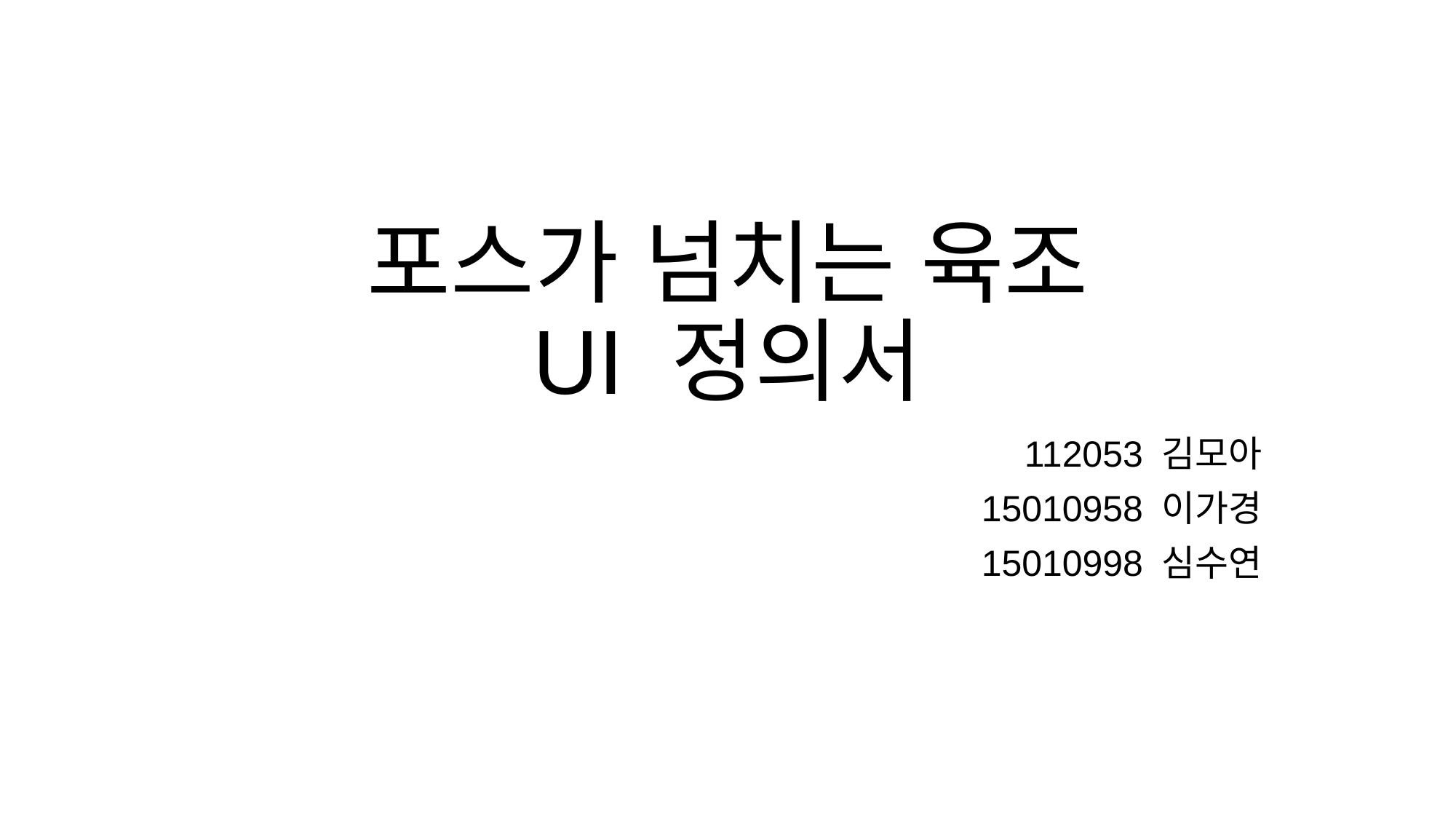

# 포스가 넘치는 육조 UI 정의서
112053 김모아
15010958 이가경
15010998 심수연